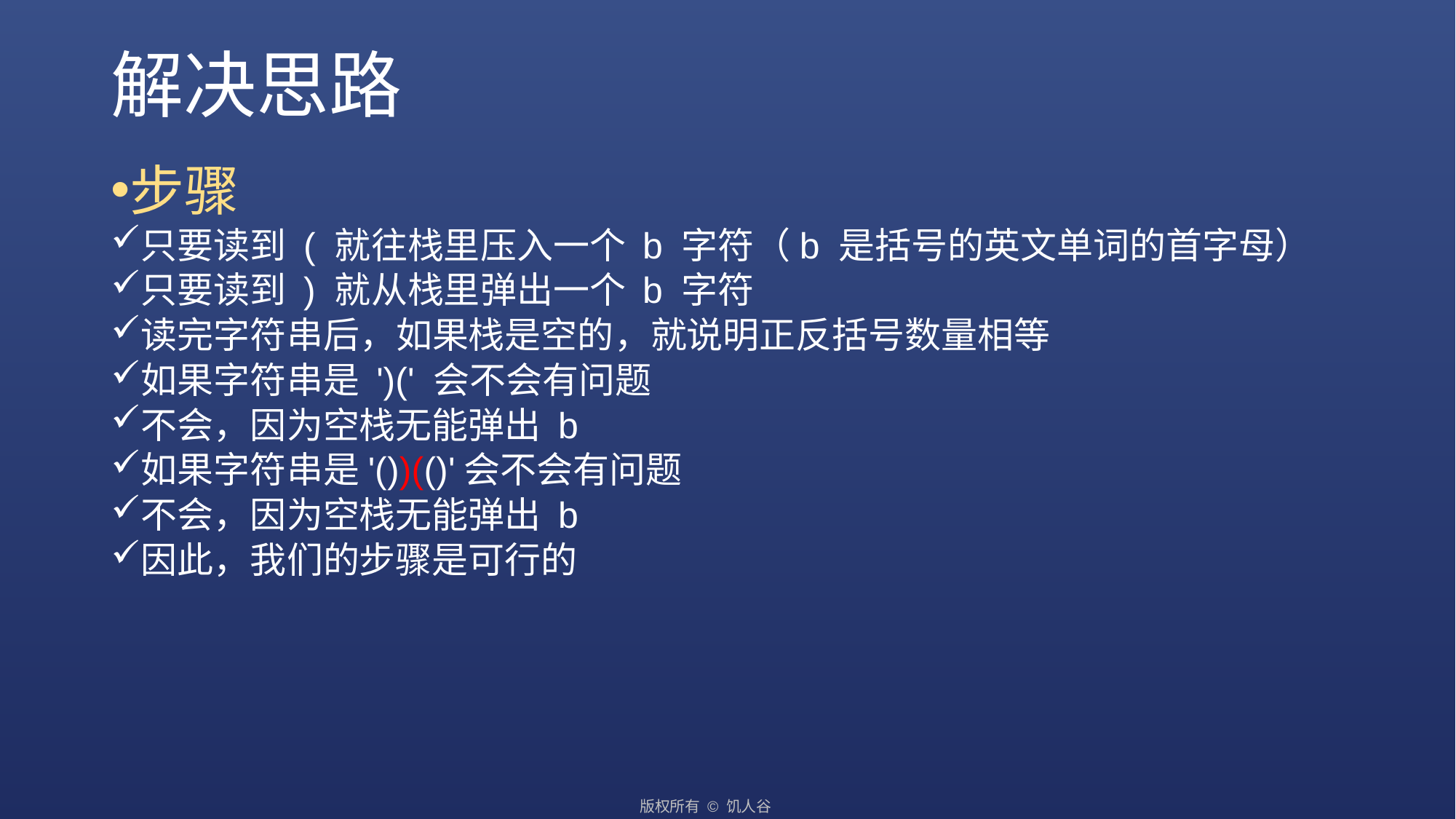

# 解决思路
步骤
只要读到 ( 就往栈里压入一个 b 字符（b 是括号的英文单词的首字母）
只要读到 ) 就从栈里弹出一个 b 字符
读完字符串后，如果栈是空的，就说明正反括号数量相等
如果字符串是 ')(' 会不会有问题
不会，因为空栈无能弹出 b
如果字符串是'())(()'会不会有问题
不会，因为空栈无能弹出 b
因此，我们的步骤是可行的